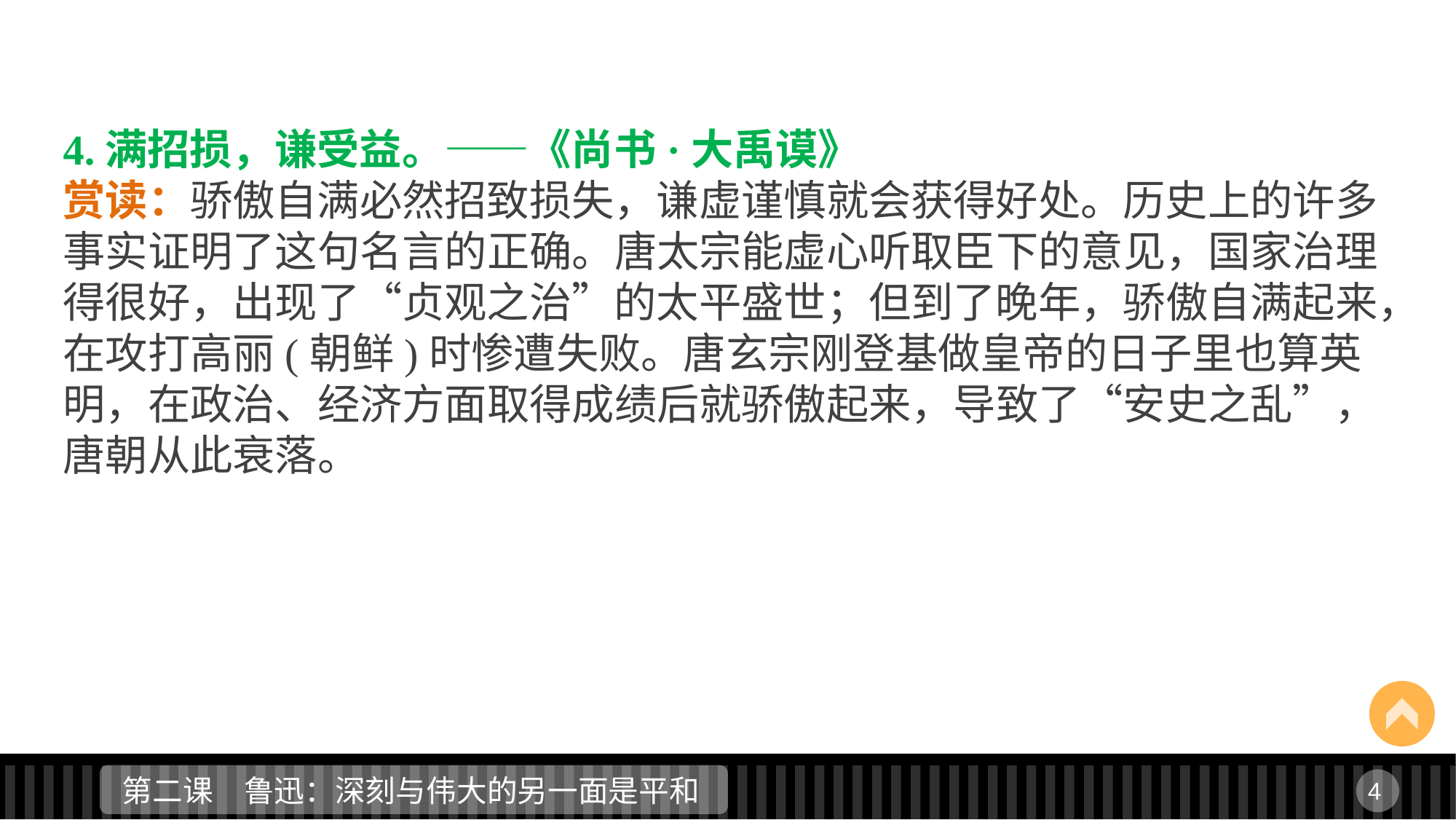

4.满招损，谦受益。——《尚书·大禹谟》
赏读：骄傲自满必然招致损失，谦虚谨慎就会获得好处。历史上的许多事实证明了这句名言的正确。唐太宗能虚心听取臣下的意见，国家治理得很好，出现了“贞观之治”的太平盛世；但到了晚年，骄傲自满起来，在攻打高丽(朝鲜)时惨遭失败。唐玄宗刚登基做皇帝的日子里也算英明，在政治、经济方面取得成绩后就骄傲起来，导致了“安史之乱”，唐朝从此衰落。